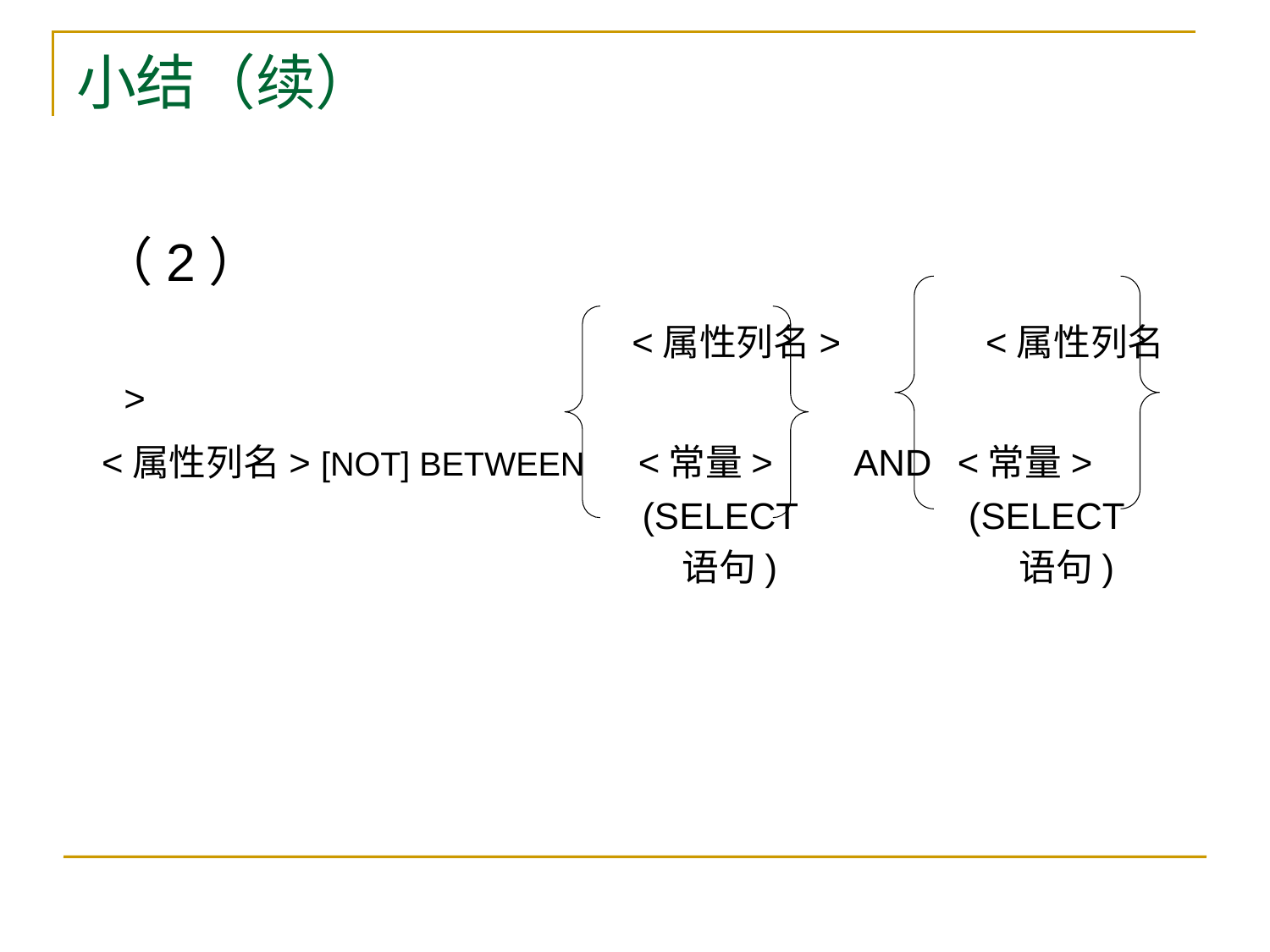

# 小结（续）
 （2）
 					<属性列名>              <属性列名>
  <属性列名> [NOT] BETWEEN     <常量>        AND  <常量>
                               	 	 (SELECT	        (SELECT
					     语句) 	            语句)